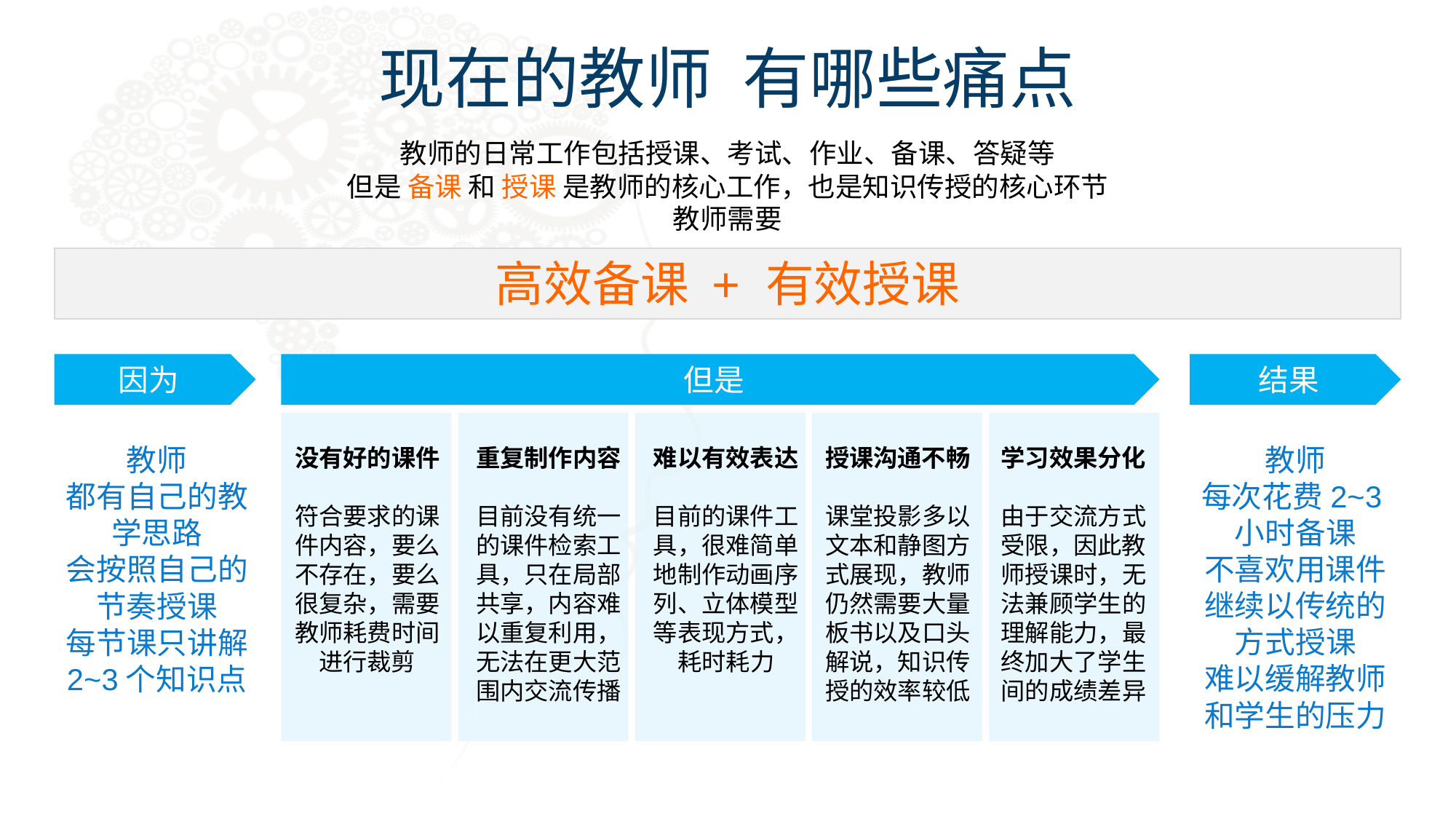

现在的教师  有哪些痛点
教师的日常工作包括授课、考试、作业、备课、答疑等
但是 备课 和 授课 是教师的核心工作，也是知识传授的核心环节
教师需要

高效备课 + 有效授课
因为
但是
结果

教师
都有自己的教学思路
会按照自己的节奏授课
每节课只讲解
2~3个知识点
教师
每次花费2~3小时备课
不喜欢用课件
继续以传统的方式授课
难以缓解教师和学生的压力
没有好的课件

符合要求的课件内容，要么不存在，要么很复杂，需要教师耗费时间进行裁剪
重复制作内容

目前没有统一的课件检索工具，只在局部共享，内容难以重复利用，无法在更大范围内交流传播
难以有效表达

目前的课件工具，很难简单地制作动画序列、立体模型等表现方式，耗时耗力
授课沟通不畅

课堂投影多以文本和静图方式展现，教师仍然需要大量板书以及口头解说，知识传授的效率较低
学习效果分化

由于交流方式受限，因此教师授课时，无法兼顾学生的理解能力，最终加大了学生间的成绩差异